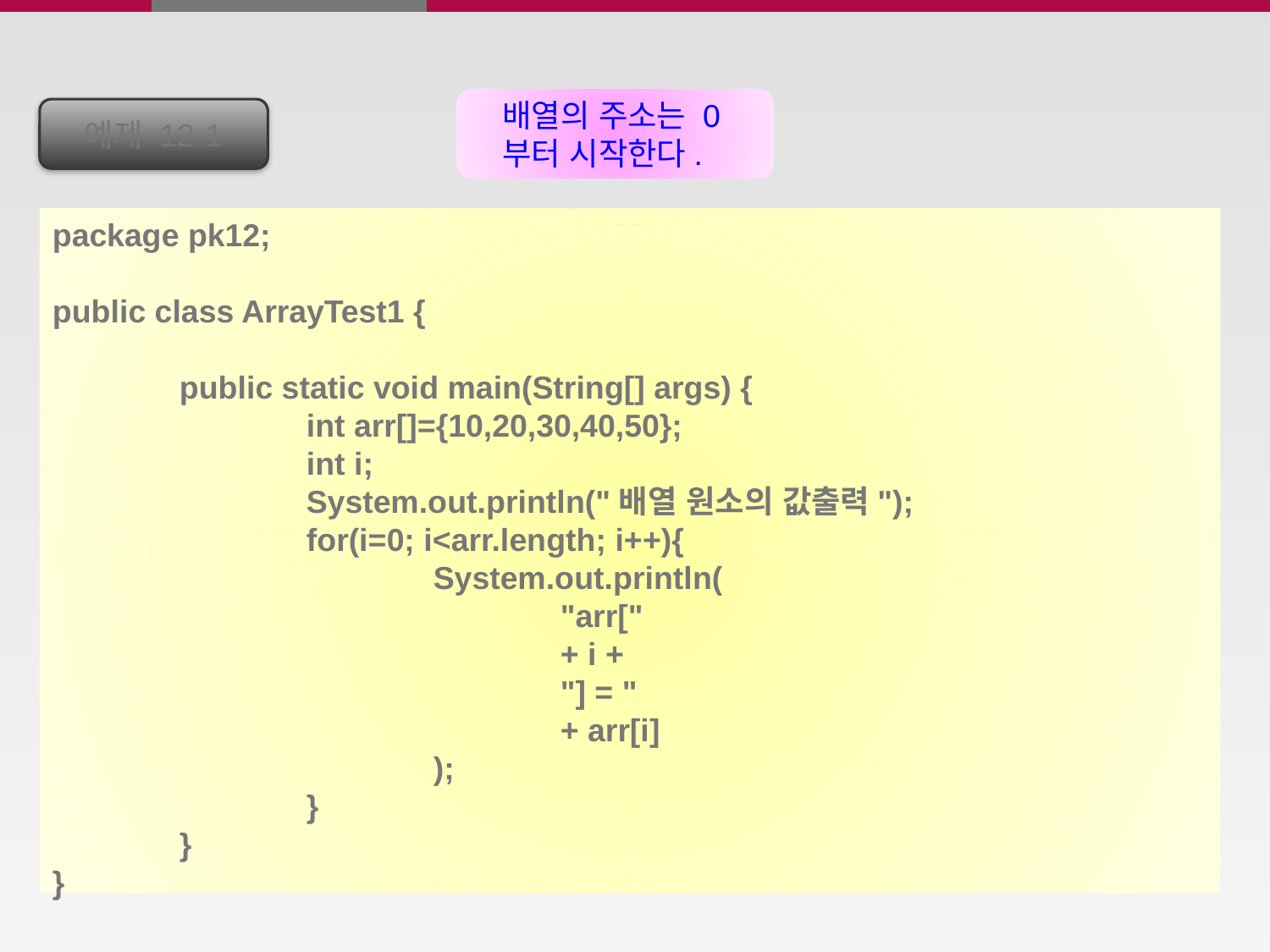

배열의 주소는 0부터 시작한다.
예제 12-1
package pk12;

public class ArrayTest1 {

	public static void main(String[] args) {
		int arr[]={10,20,30,40,50};
		int i;
		System.out.println("배열 원소의 값출력");
		for(i=0; i<arr.length; i++){
			System.out.println(
				"arr["
				+ i +
			 	"] = "
				+ arr[i]
			);
		}
	}
}